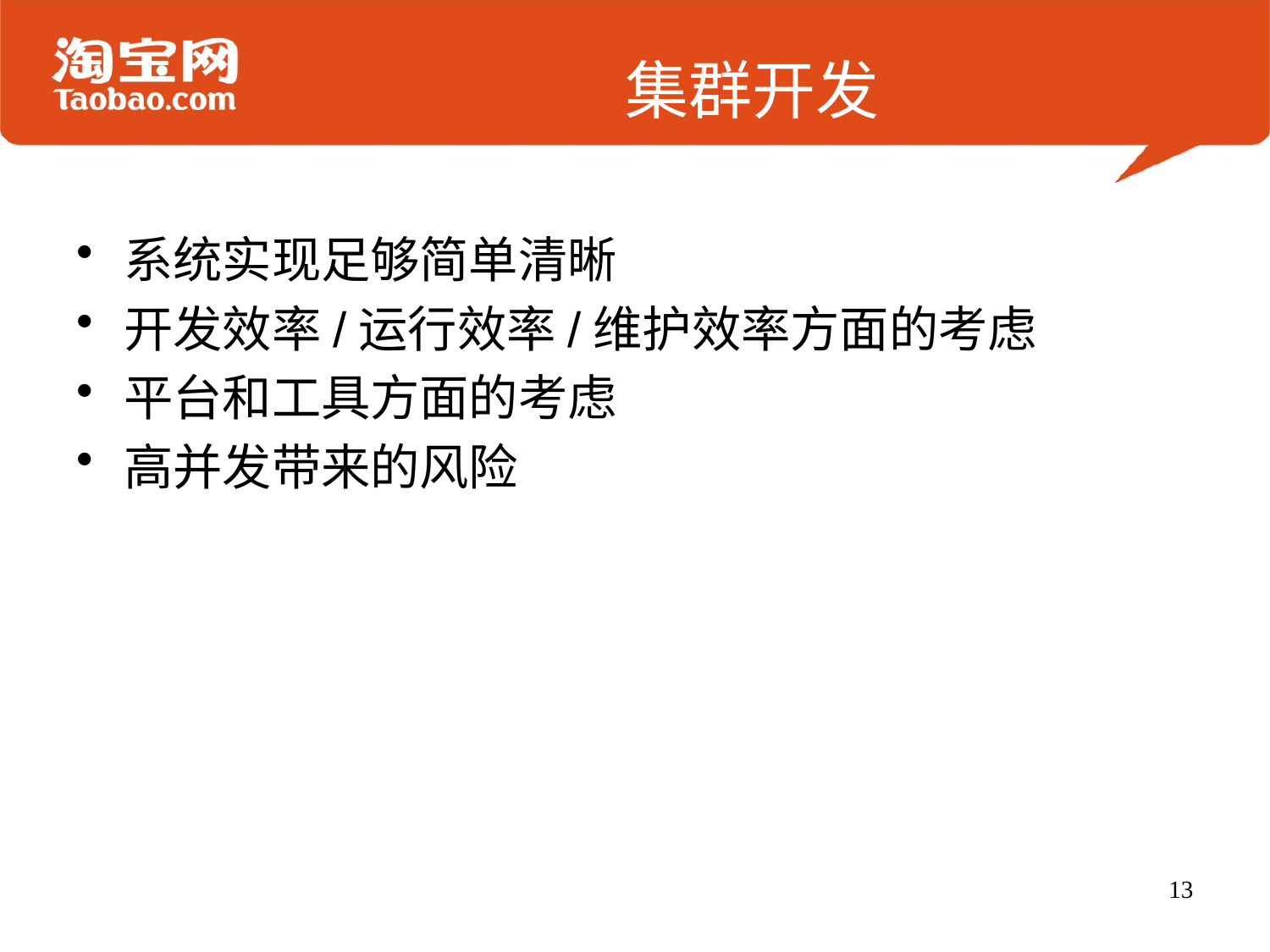

# 集群开发
系统实现足够简单清晰
开发效率/运行效率/维护效率方面的考虑
平台和工具方面的考虑
高并发带来的风险
13